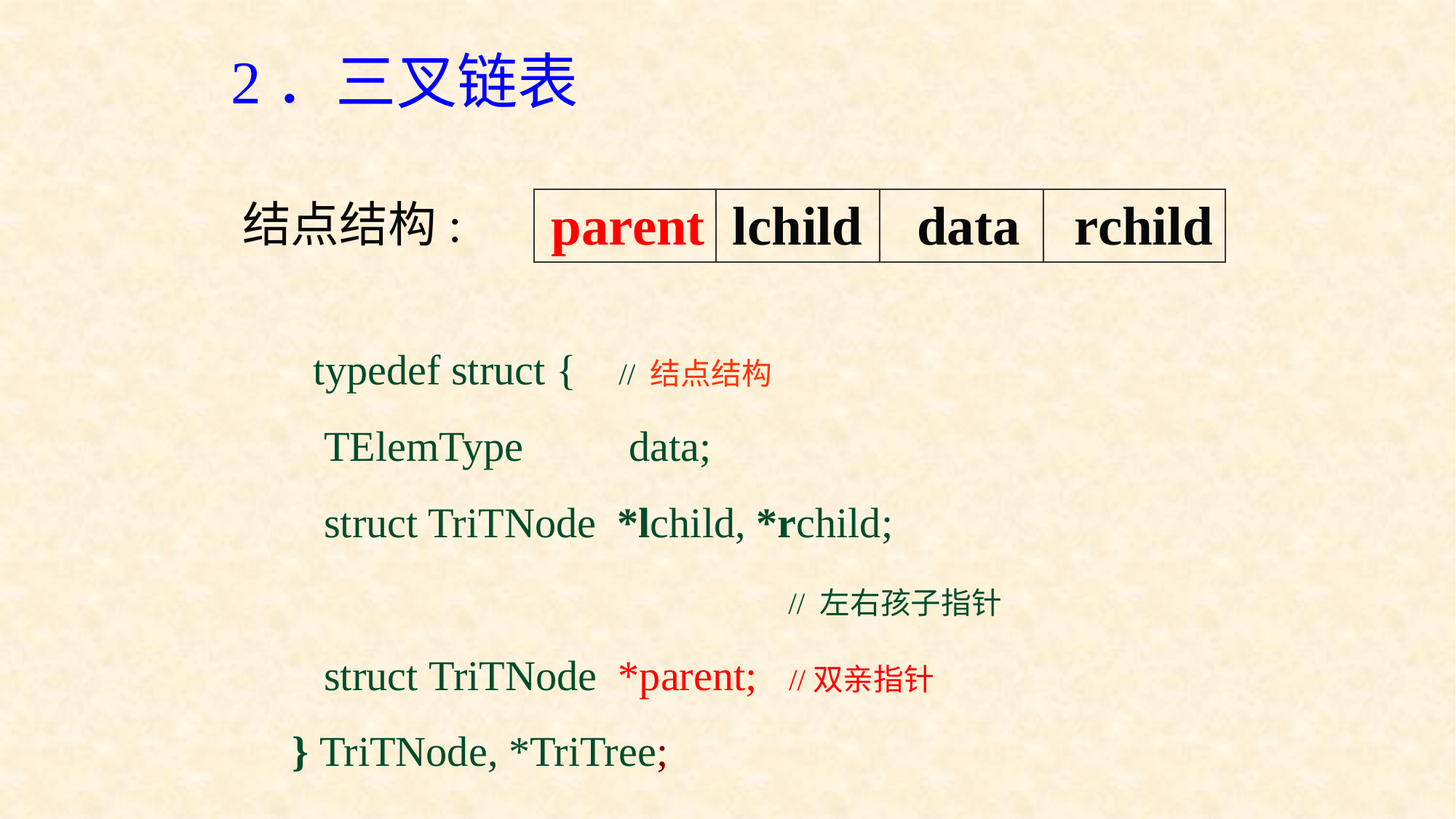

2．三叉链表
parent  lchild    data    rchild

结点结构:
     typedef struct {    // 结点结构
      TElemType          data;
      struct TriTNode  *lchild, *rchild;
                                                  // 左右孩子指针
      struct TriTNode  *parent;   //双亲指针
   } TriTNode, *TriTree;